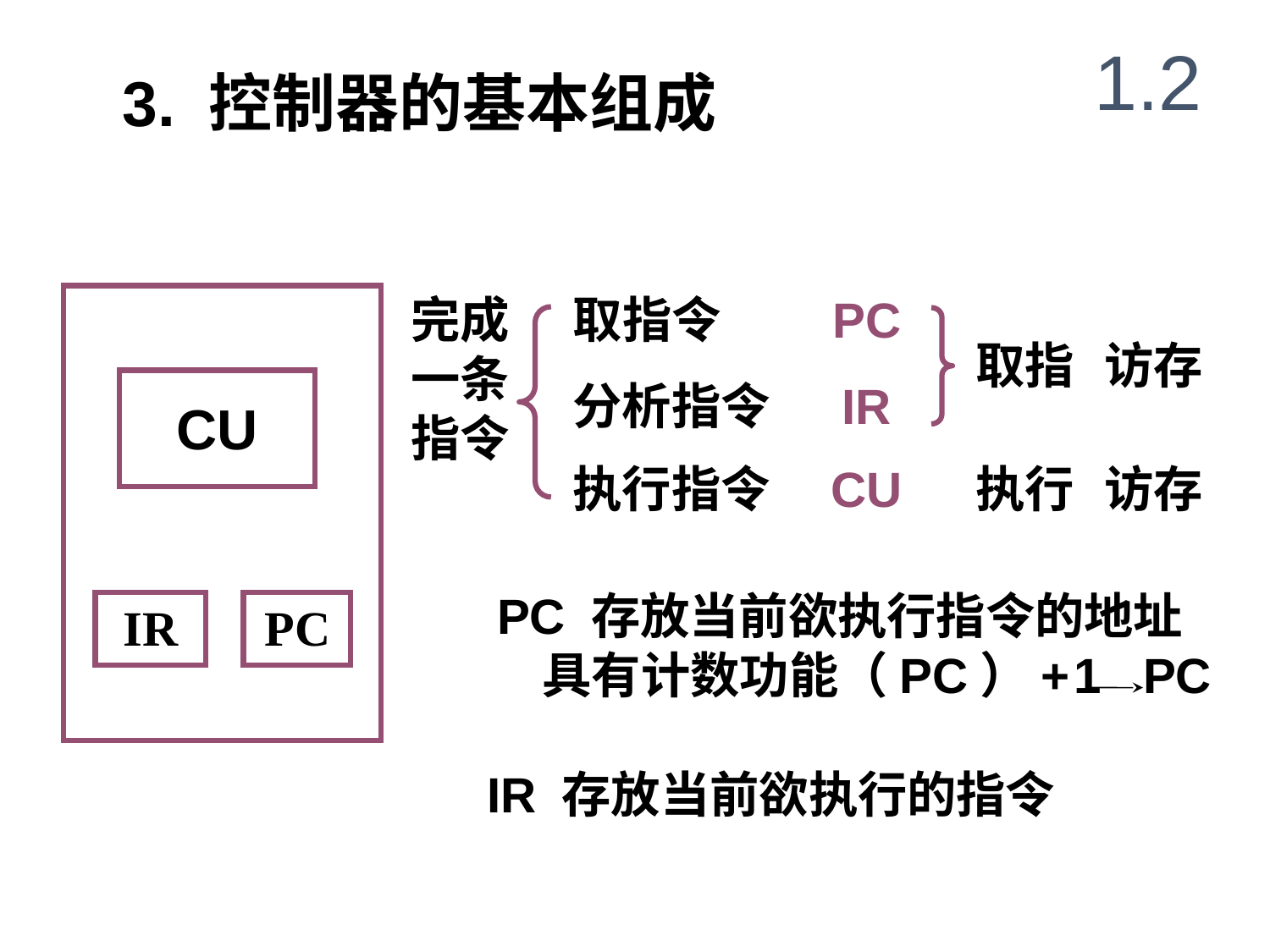

1.2
3. 控制器的基本组成
完成
一条
指令
取指令
PC

CU

IR
PC

取指
访存
分析指令
IR
执行指令
CU
执行
访存
PC 存放当前欲执行指令的地址
   具有计数功能（PC）+ 1   PC

IR 存放当前欲执行的指令